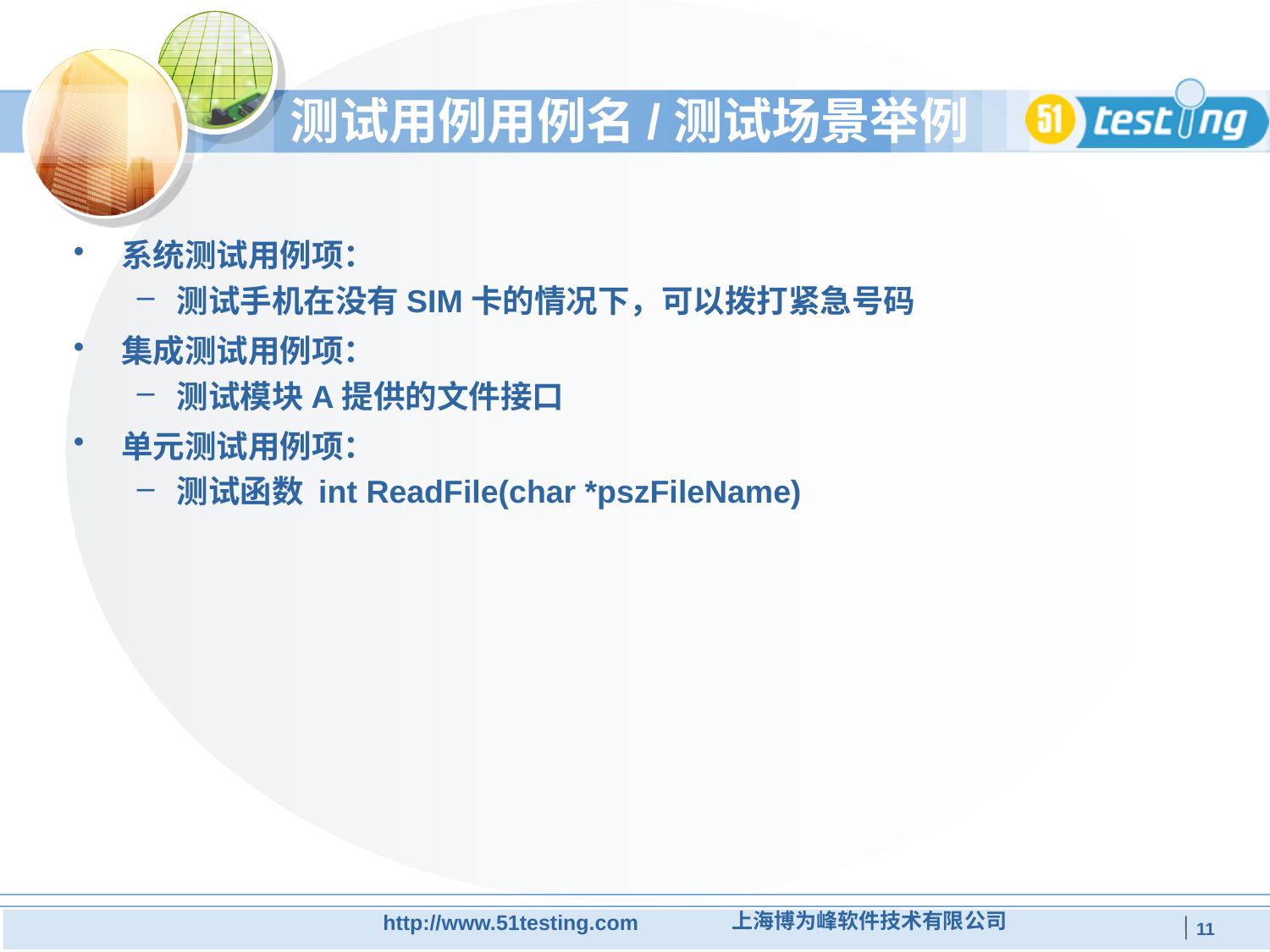

# 测试用例用例名/测试场景举例
系统测试用例项：
测试手机在没有SIM卡的情况下，可以拨打紧急号码
集成测试用例项：
测试模块A提供的文件接口
单元测试用例项：
测试函数 int ReadFile(char *pszFileName)